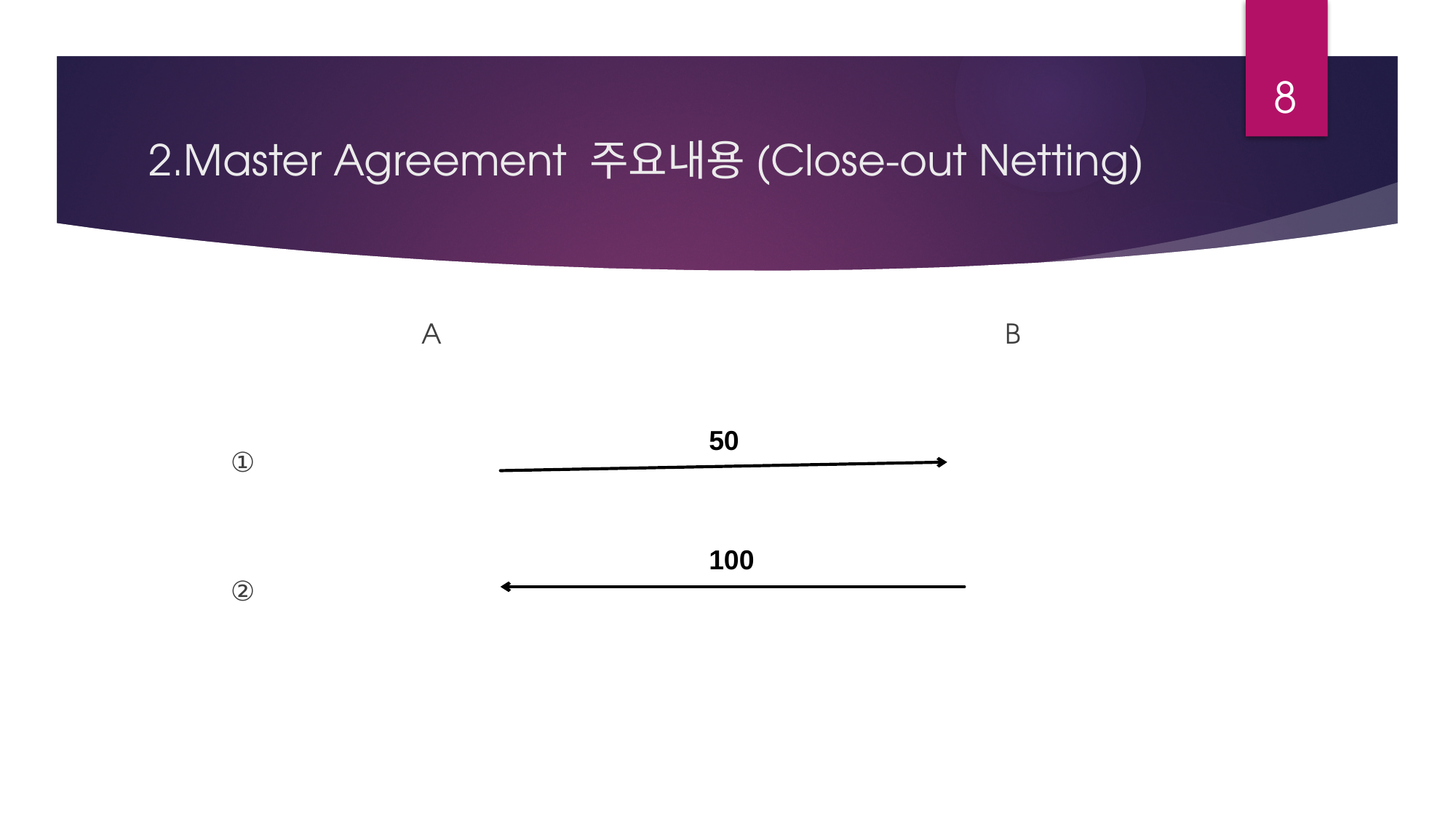

8
# 2.Master Agreement 주요내용(Close-out Netting)
                                  A                                                                          B

         ①

         ②

50
100